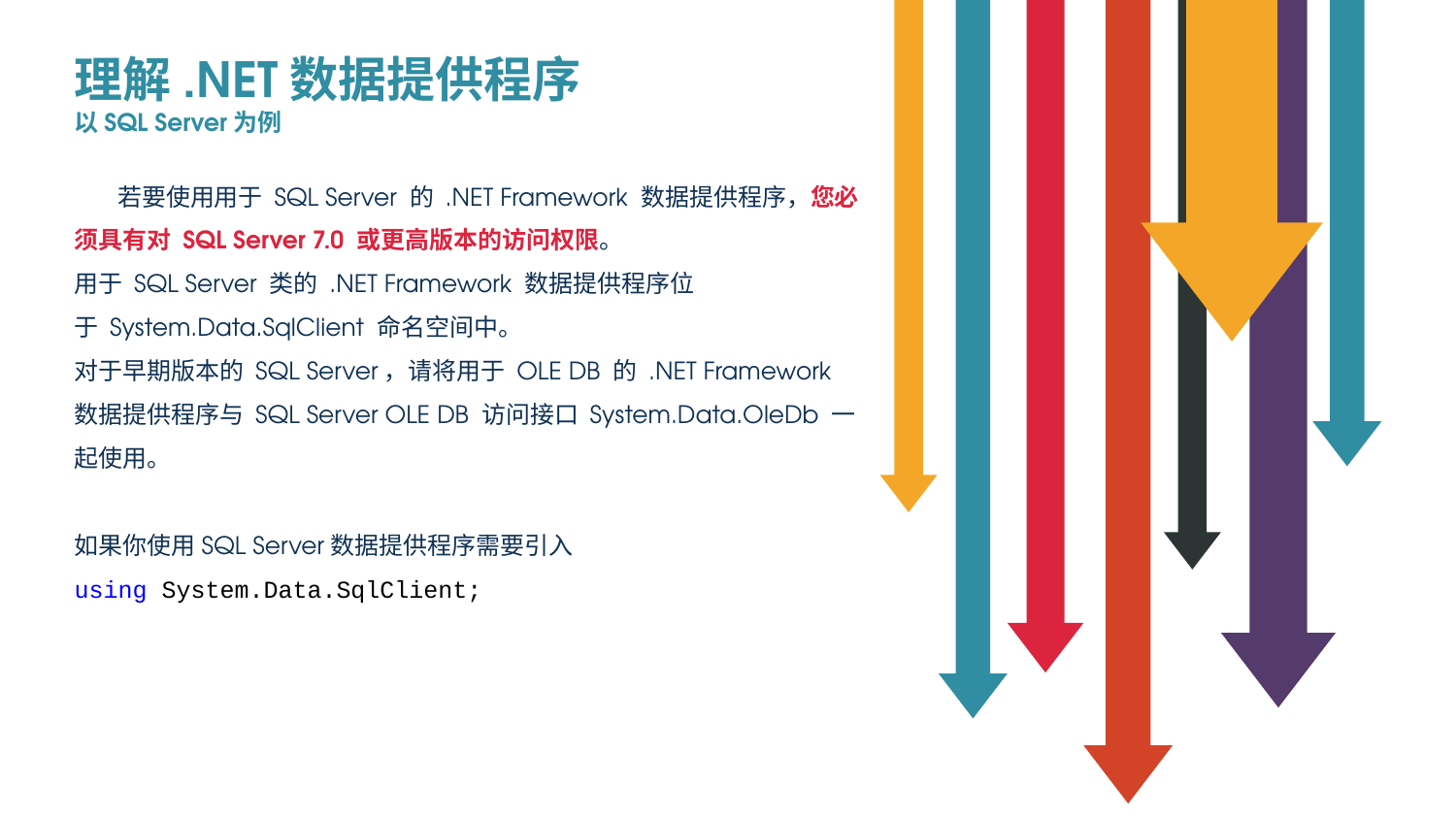

理解.NET数据提供程序
以SQL Server为例
       若要使用用于 SQL Server 的 .NET Framework 数据提供程序，您必须具有对 SQL Server 7.0 或更高版本的访问权限。
用于 SQL Server 类的 .NET Framework 数据提供程序位于 System.Data.SqlClient 命名空间中。
对于早期版本的 SQL Server，请将用于 OLE DB 的 .NET Framework 数据提供程序与 SQL Server OLE DB 访问接口 System.Data.OleDb 一起使用。

如果你使用SQL Server数据提供程序需要引入
using System.Data.SqlClient;